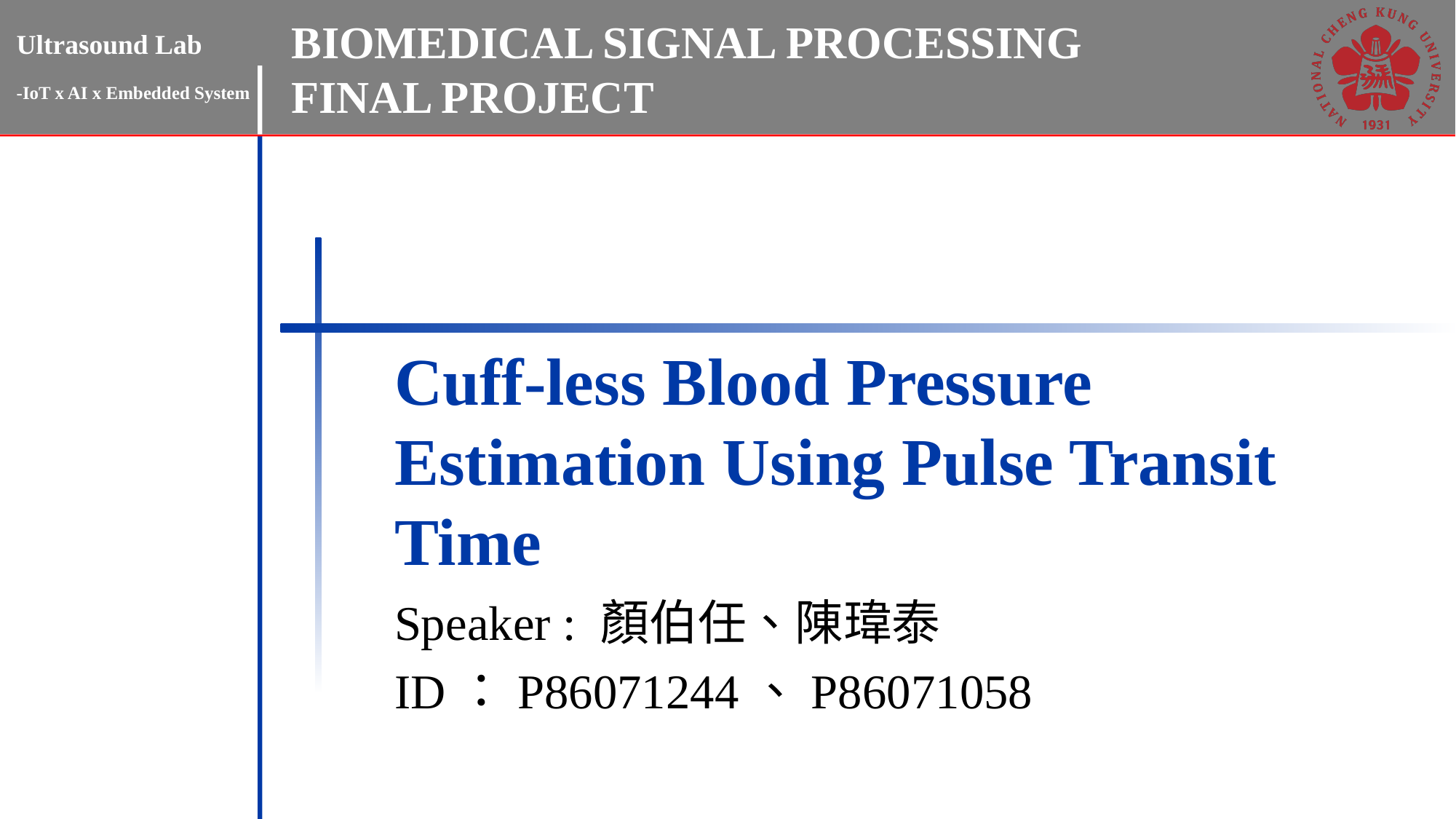

# Cuff-less Blood Pressure Estimation Using Pulse Transit Time
Speaker : 顏伯任、陳瑋泰
ID：P86071244、P86071058